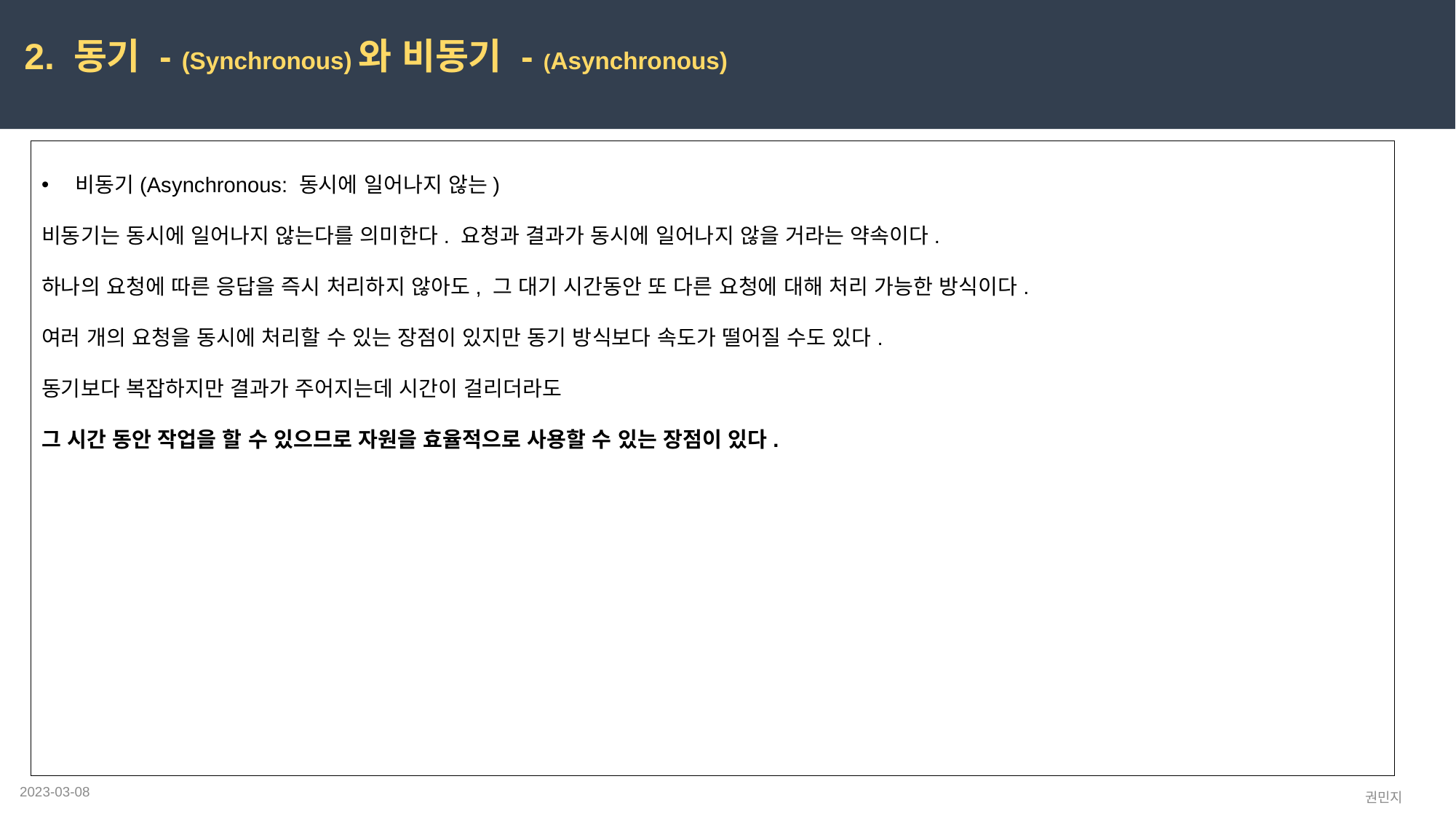

2. 동기 - (Synchronous)와 비동기 - (Asynchronous)
비동기(Asynchronous: 동시에 일어나지 않는)
비동기는 동시에 일어나지 않는다를 의미한다. 요청과 결과가 동시에 일어나지 않을 거라는 약속이다.
하나의 요청에 따른 응답을 즉시 처리하지 않아도, 그 대기 시간동안 또 다른 요청에 대해 처리 가능한 방식이다.
여러 개의 요청을 동시에 처리할 수 있는 장점이 있지만 동기 방식보다 속도가 떨어질 수도 있다.
동기보다 복잡하지만 결과가 주어지는데 시간이 걸리더라도
그 시간 동안 작업을 할 수 있으므로 자원을 효율적으로 사용할 수 있는 장점이 있다.

2023-03-08
권민지